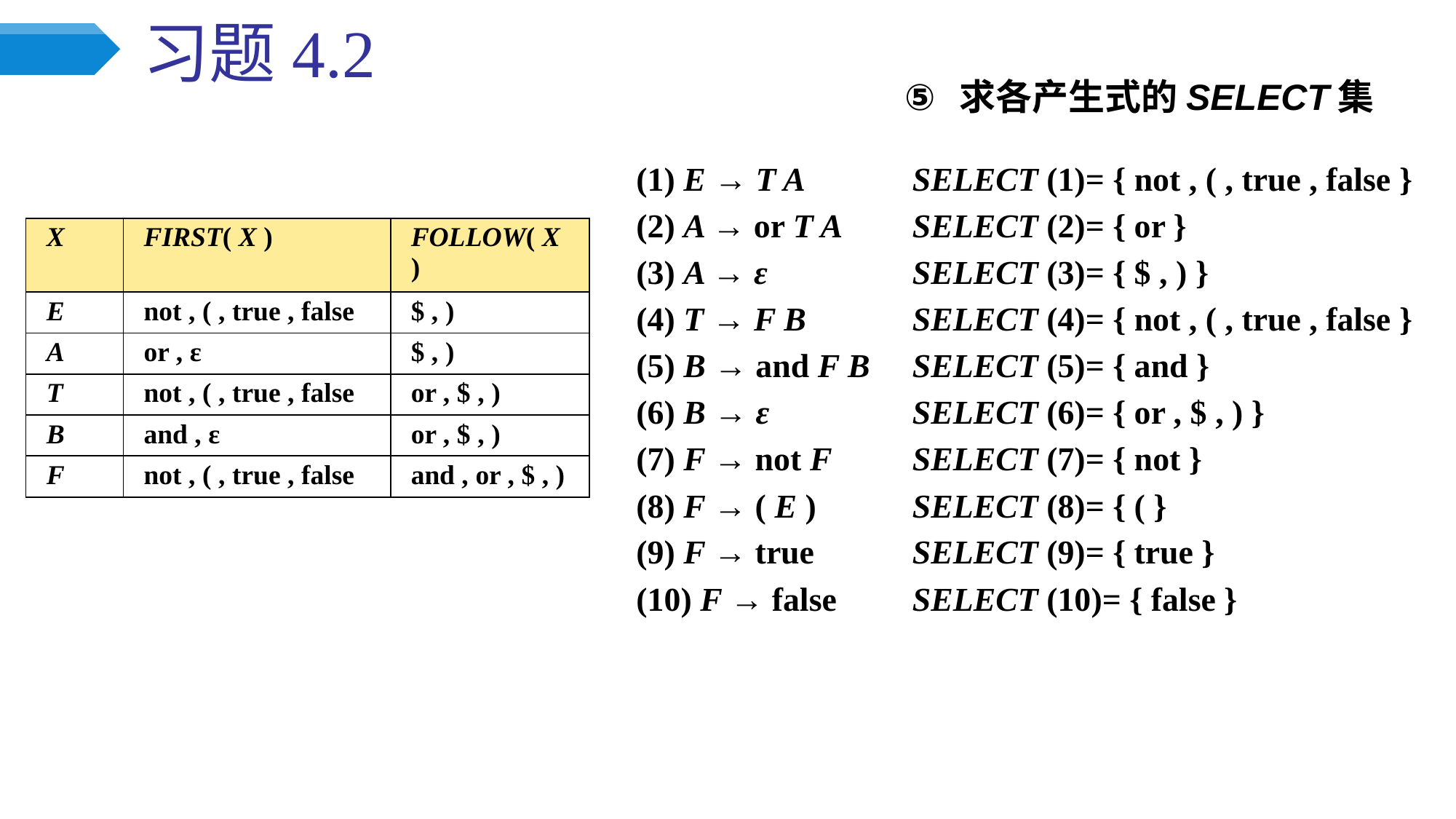

# 习题4.2
求各产生式的SELECT集
(1) E → T A
(2) A → or T A
(3) A → ε
(4) T → F B
(5) B → and F B
(6) B → ε
(7) F → not F
(8) F → ( E )
(9) F → true
(10) F → false
SELECT (1)= { not , ( , true , false }
SELECT (2)= { or }
SELECT (3)= { $ , ) }
SELECT (4)= { not , ( , true , false }
SELECT (5)= { and }
SELECT (6)= { or , $ , ) }
SELECT (7)= { not }
SELECT (8)= { ( }
SELECT (9)= { true }
SELECT (10)= { false }
| X | FIRST( X ) | FOLLOW( X ) |
| --- | --- | --- |
| E | not , ( , true , false | $ , ) |
| A | or , ε | $ , ) |
| T | not , ( , true , false | or , $ , ) |
| B | and , ε | or , $ , ) |
| F | not , ( , true , false | and , or , $ , ) |